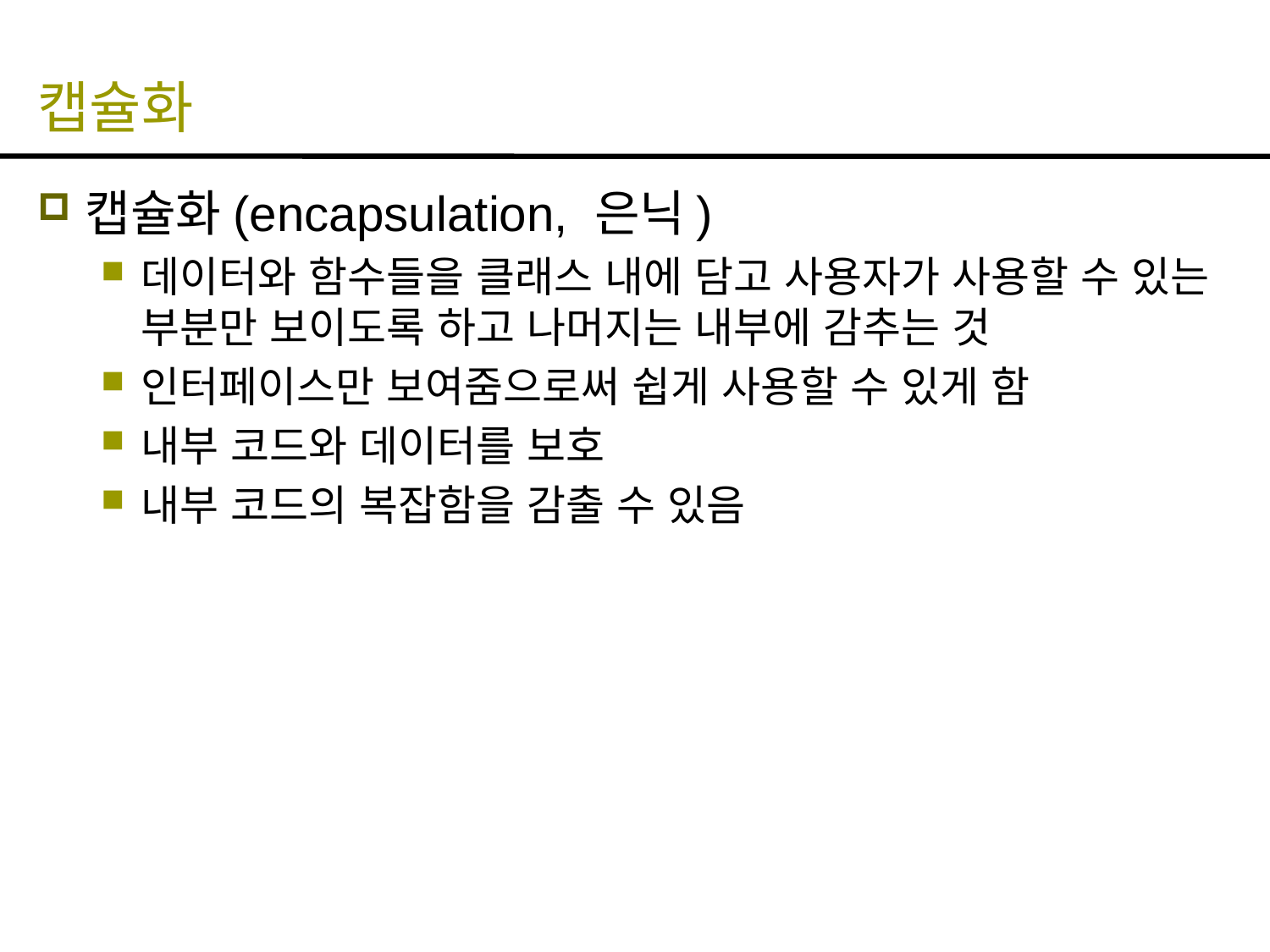

# 캡슐화
캡슐화(encapsulation, 은닉)
데이터와 함수들을 클래스 내에 담고 사용자가 사용할 수 있는 부분만 보이도록 하고 나머지는 내부에 감추는 것
인터페이스만 보여줌으로써 쉽게 사용할 수 있게 함
내부 코드와 데이터를 보호
내부 코드의 복잡함을 감출 수 있음